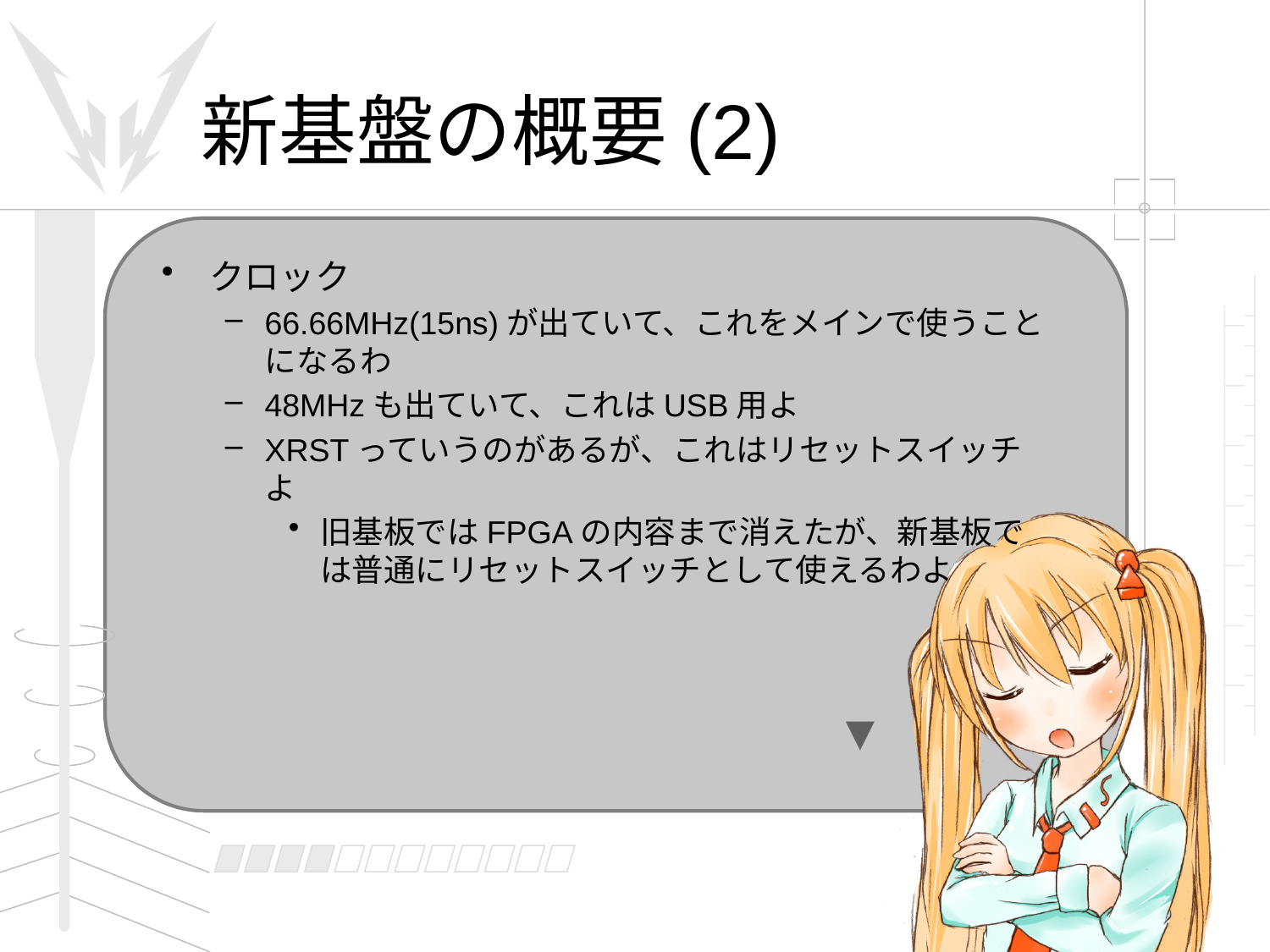

# 新基盤の概要(2)
クロック
66.66MHz(15ns)が出ていて、これをメインで使うことになるわ
48MHzも出ていて、これはUSB用よ
XRSTっていうのがあるが、これはリセットスイッチよ
旧基板ではFPGAの内容まで消えたが、新基板では普通にリセットスイッチとして使えるわよ